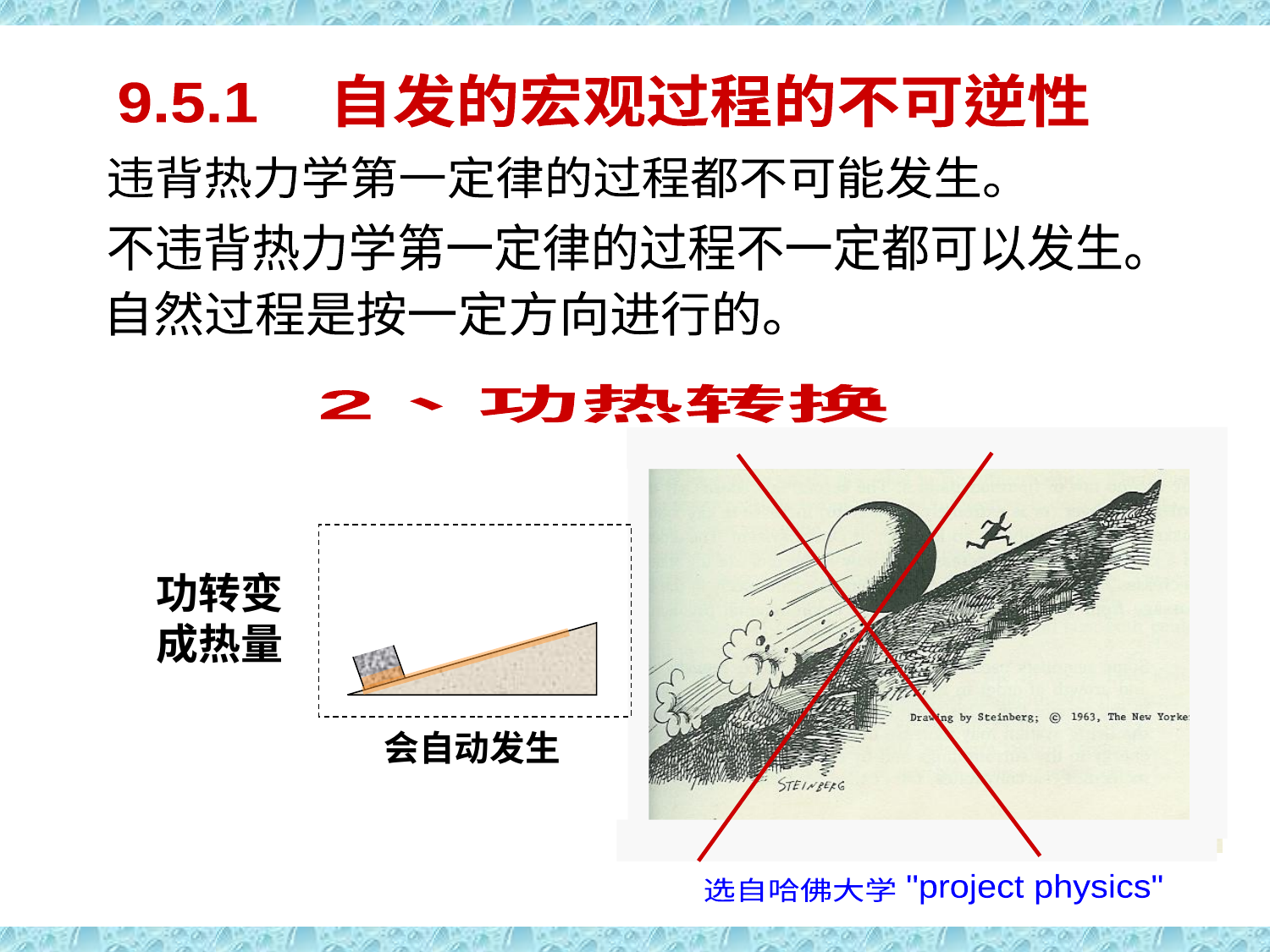

续
9.5.1    自发的宏观过程的不可逆性
违背热力学第一定律的过程都不可能发生。
不违背热力学第一定律的过程不一定都可以发生。
自然过程是按一定方向进行的。
与热现象有关的自然宏观过程
2、功热转换

功转变成热量

会自动发生
"project physics"
选自哈佛大学